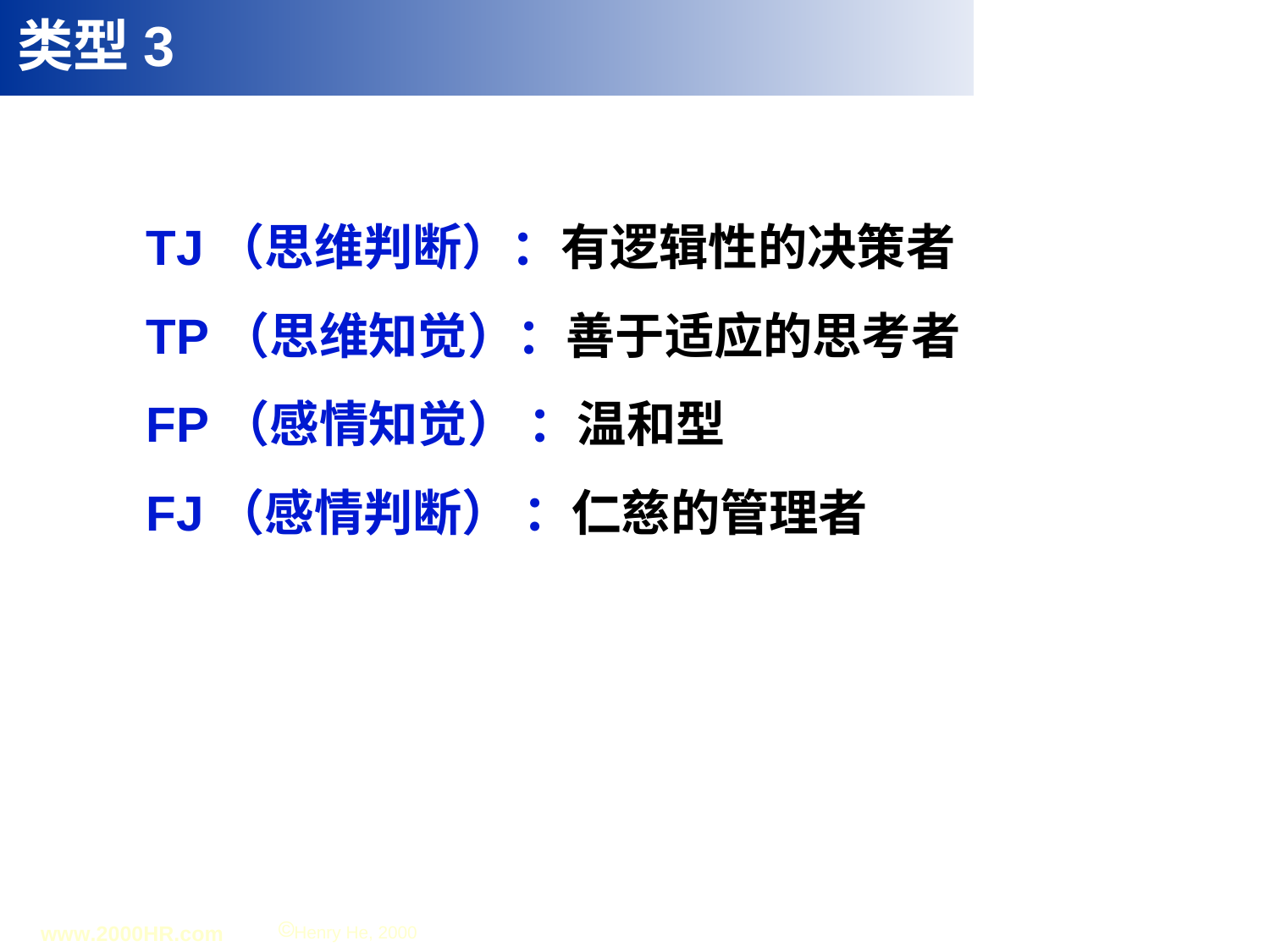

类型3

TJ（思维判断）：有逻辑性的决策者
TP（思维知觉）：善于适应的思考者
FP（感情知觉） ：温和型
FJ（感情判断） ：仁慈的管理者